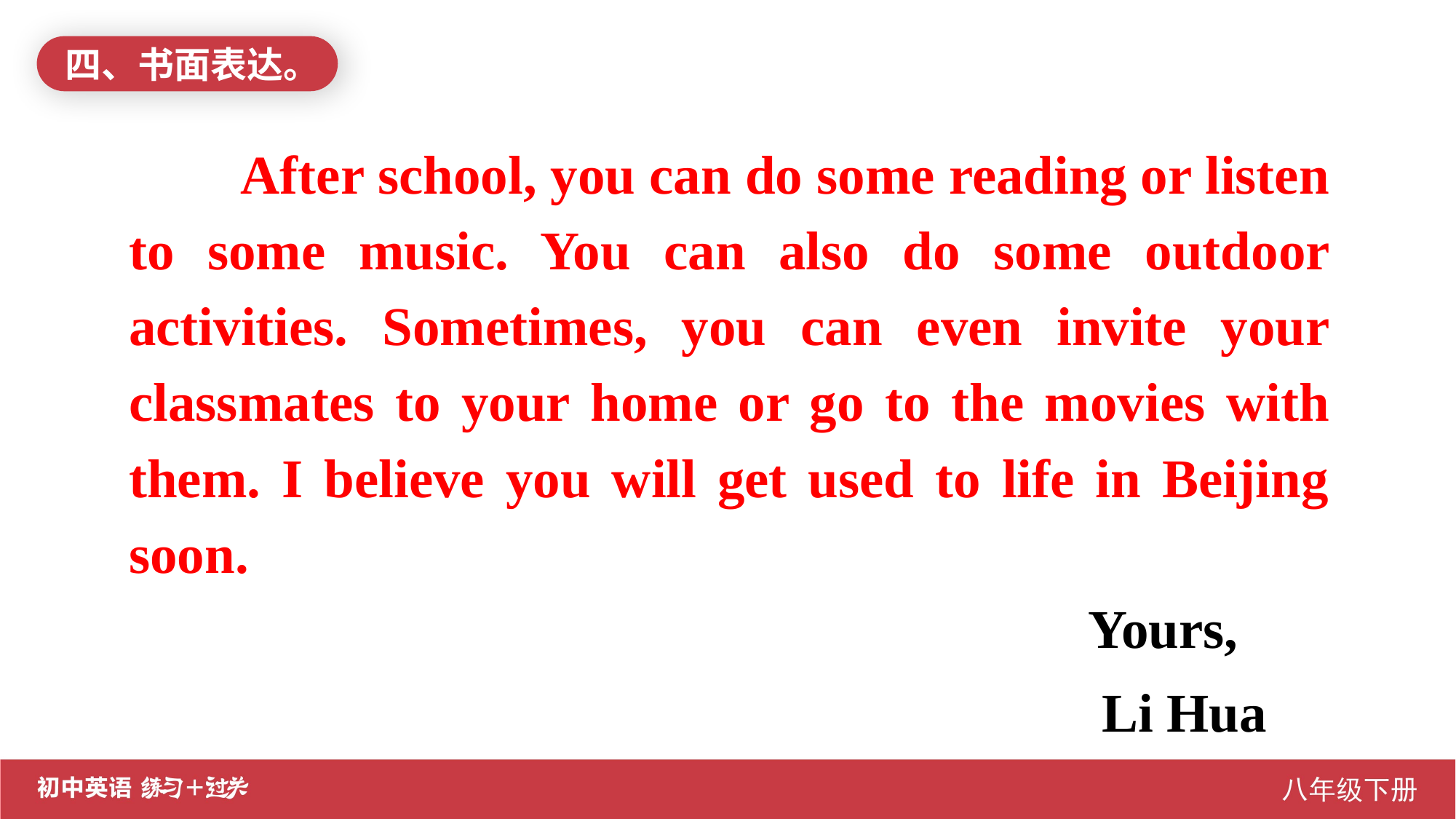

四、书面表达。
        After school, you can do some reading or listen to some music. You can also do some outdoor activities. Sometimes, you can even invite your classmates to your home or go to the movies with them. I believe you will get used to life in Beijing soon.
                                                                      Yours,
                                                                       Li Hua